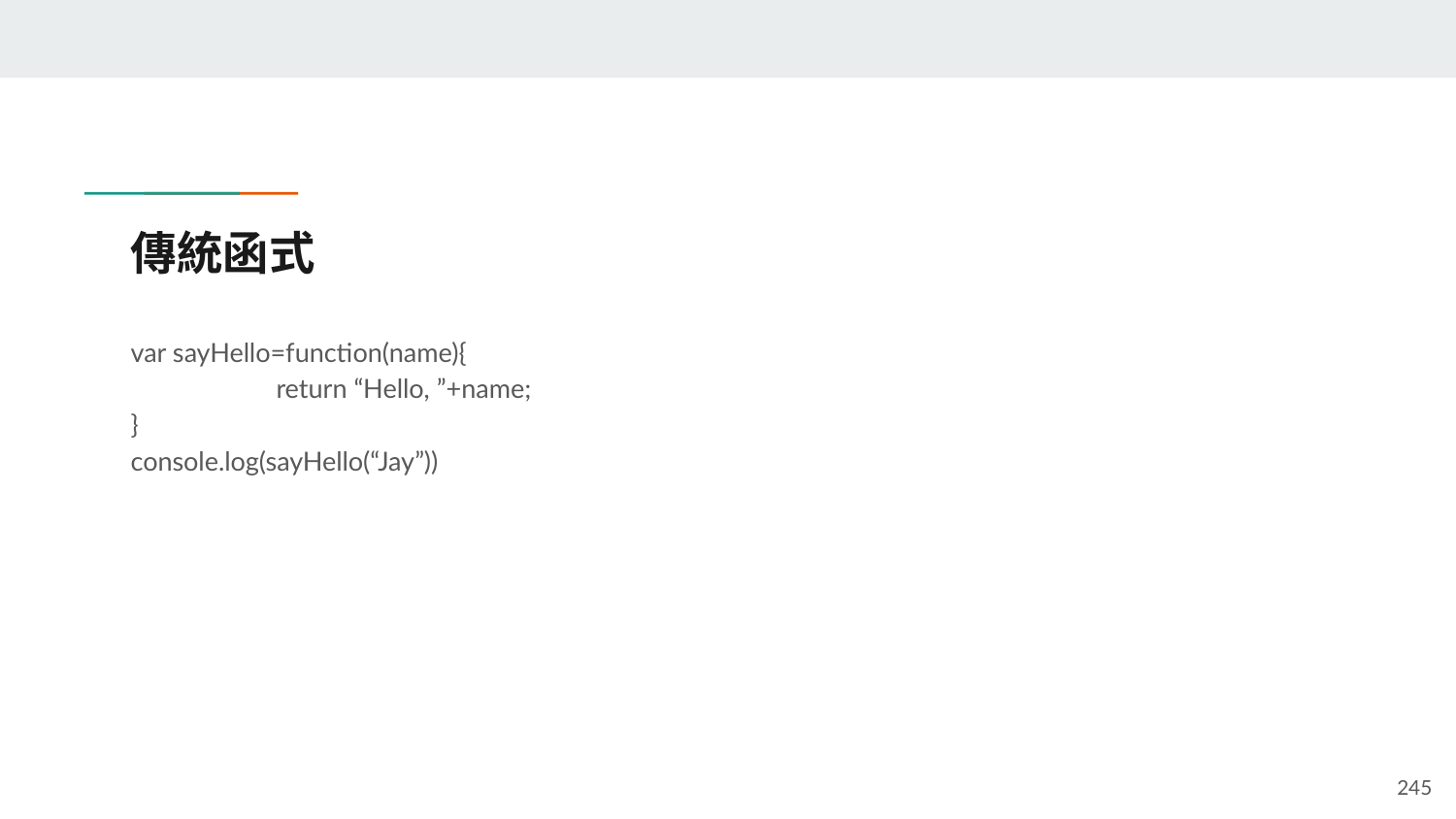

# 傳統函式
var sayHello=function(name){
	return “Hello, ”+name;
}
console.log(sayHello(“Jay”))
245